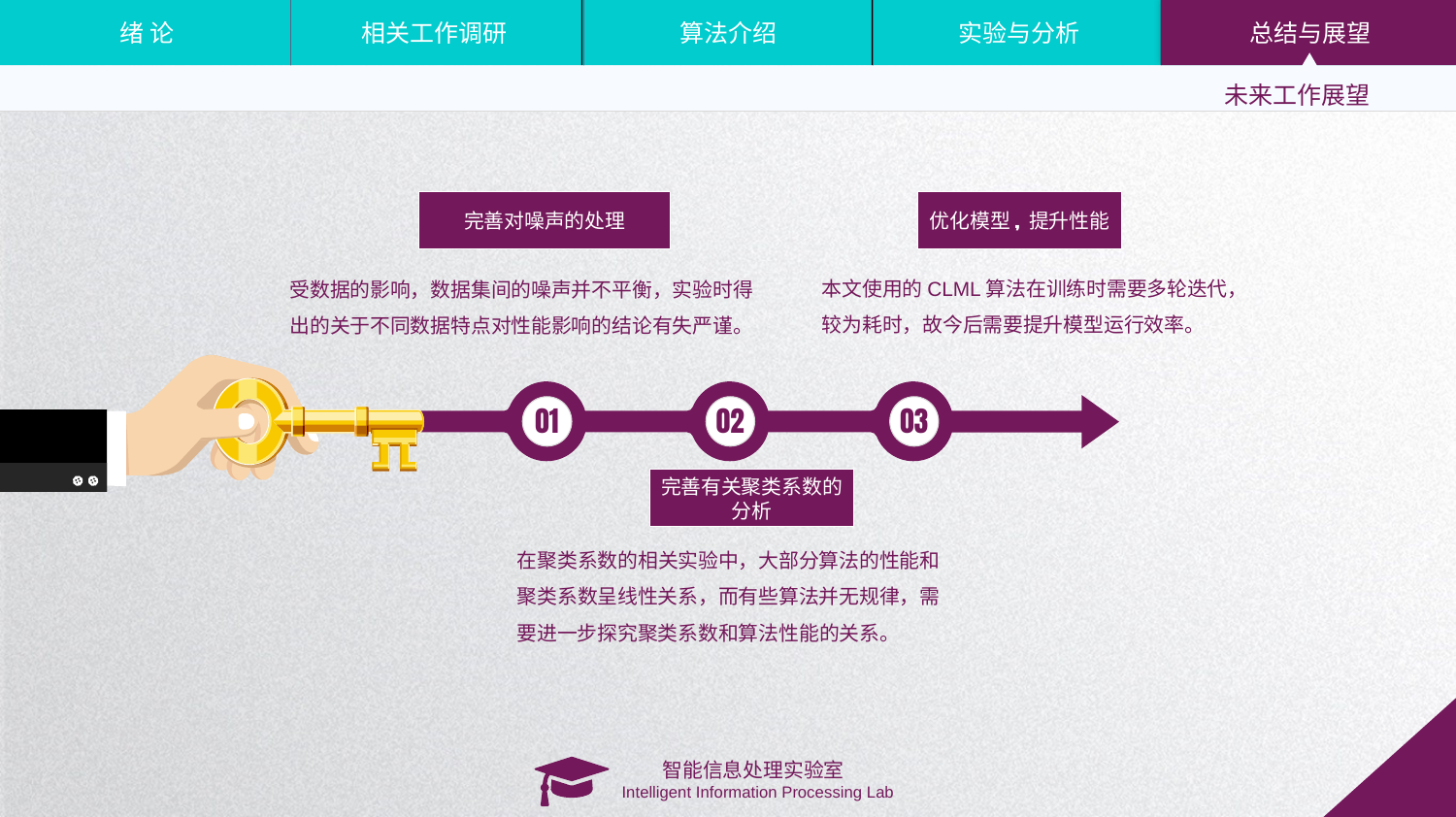

未来工作展望

完善对噪声的处理

优化模型, 提升性能
本文使用的CLML算法在训练时需要多轮迭代，较为耗时，故今后需要提升模型运行效率。
受数据的影响，数据集间的噪声并不平衡，实验时得出的关于不同数据特点对性能影响的结论有失严谨。

01
02
03

完善有关聚类系数的分析
在聚类系数的相关实验中，大部分算法的性能和聚类系数呈线性关系，而有些算法并无规律，需要进一步探究聚类系数和算法性能的关系。
19